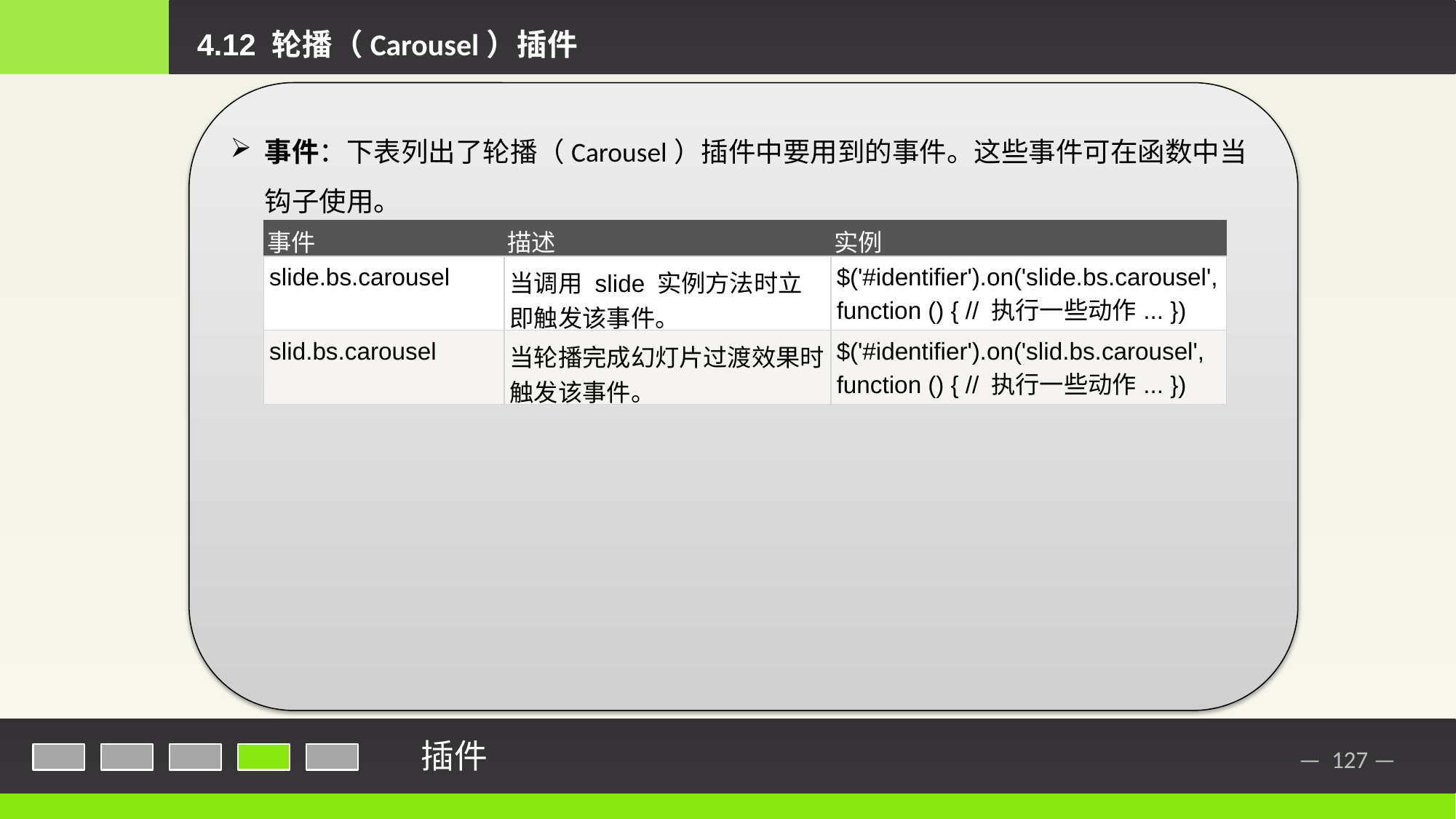

4.12 轮播（Carousel）插件
事件：下表列出了轮播（Carousel）插件中要用到的事件。这些事件可在函数中当钩子使用。
| 事件 | 描述 | 实例 |
| --- | --- | --- |
| slide.bs.carousel | 当调用 slide 实例方法时立即触发该事件。 | $('#identifier').on('slide.bs.carousel', function () { // 执行一些动作... }) |
| slid.bs.carousel | 当轮播完成幻灯片过渡效果时触发该事件。 | $('#identifier').on('slid.bs.carousel', function () { // 执行一些动作... }) |